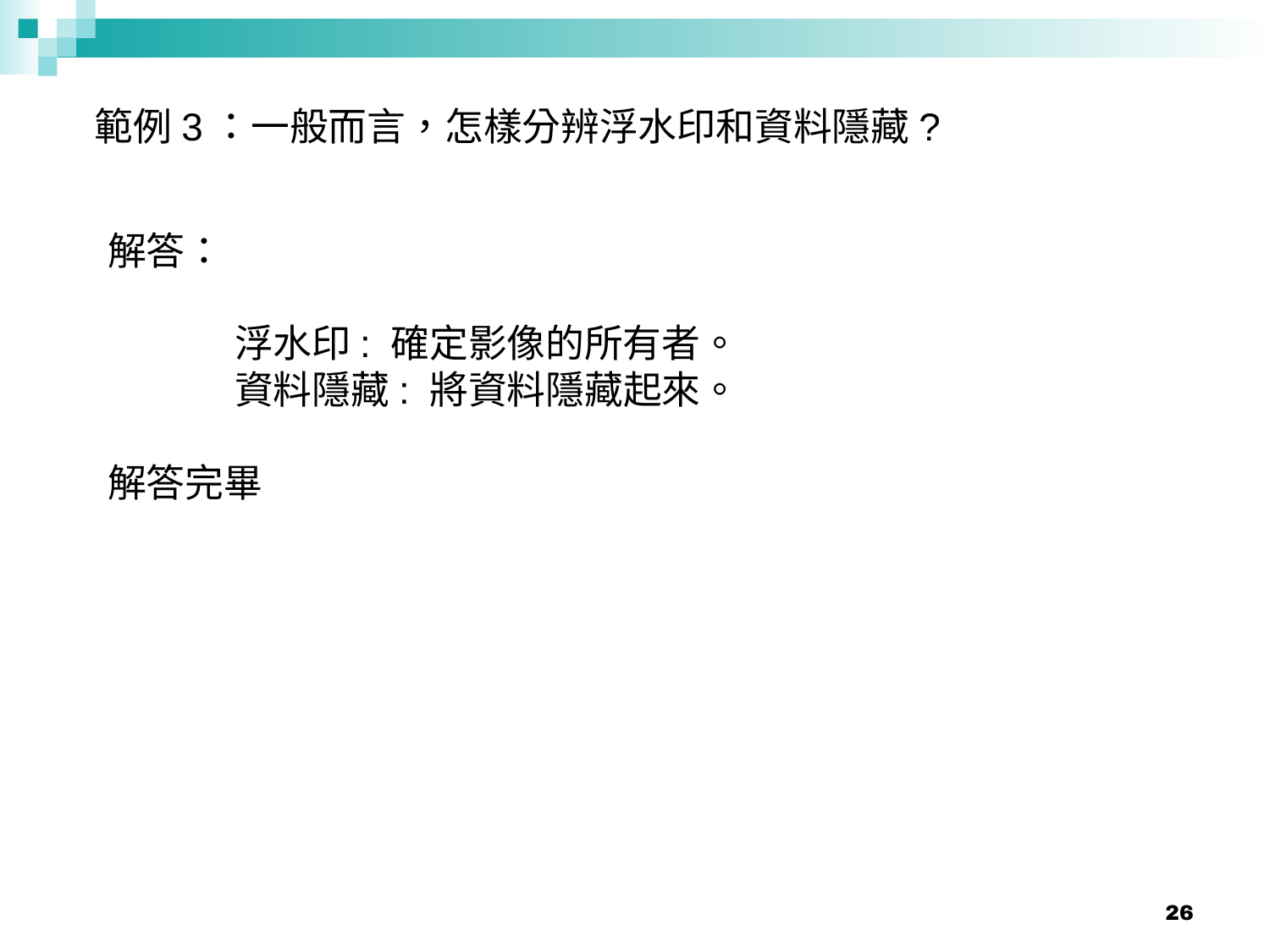

範例3：一般而言，怎樣分辨浮水印和資料隱藏?
解答：

      	浮水印: 確定影像的所有者。
      	資料隱藏: 將資料隱藏起來。

解答完畢
26